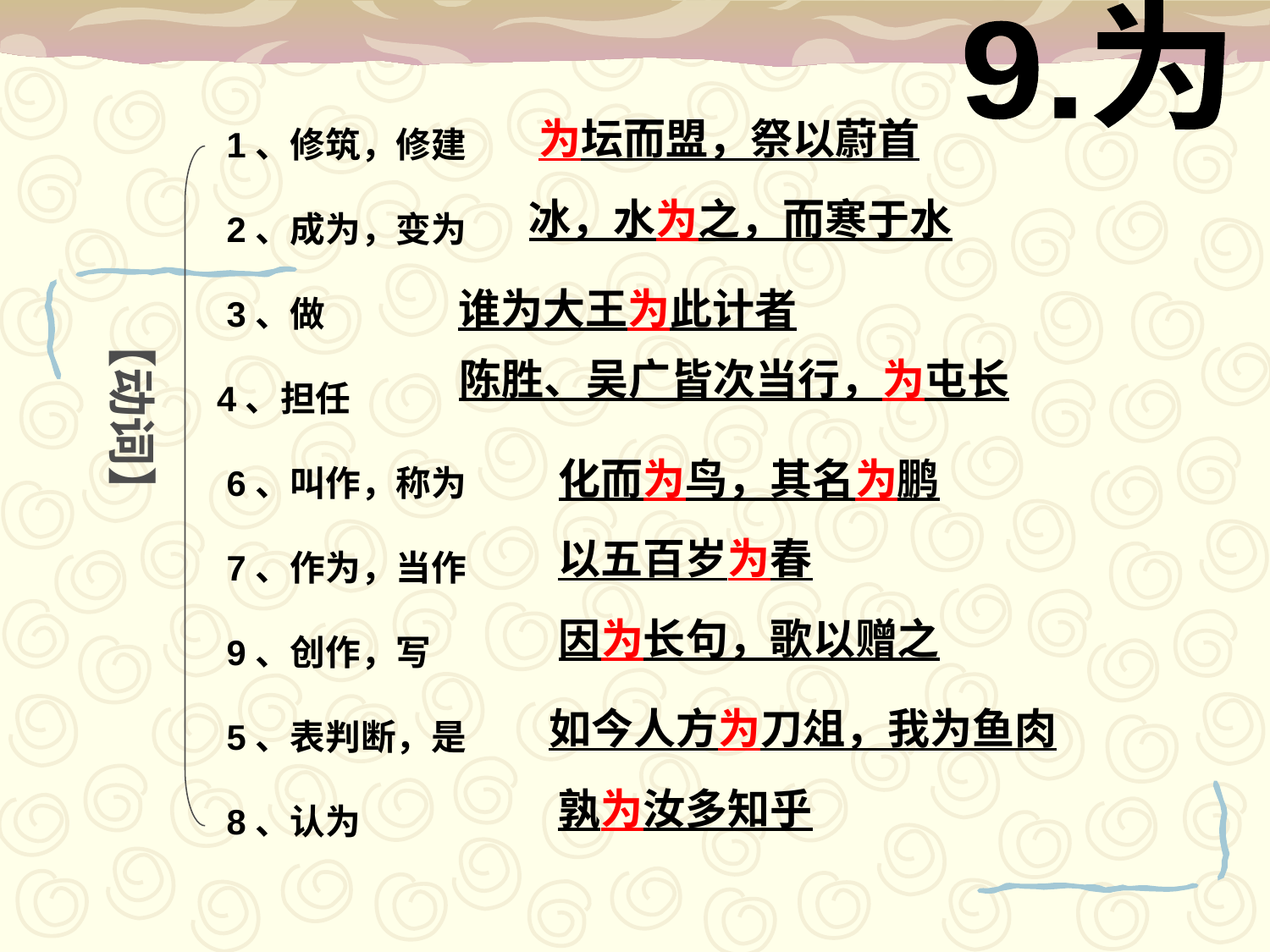

9.为
为坛而盟，祭以蔚首
   1、修筑，修建

   2、成为，变为

   3、做

  4、担任

   6、叫作，称为

   7、作为，当作

   9、创作，写

   5、表判断，是

   8、认为

冰，水为之，而寒于水
谁为大王为此计者
【动词】
陈胜、吴广皆次当行，为屯长
化而为鸟，其名为鹏
以五百岁为春
因为长句，歌以赠之
如今人方为刀俎，我为鱼肉
孰为汝多知乎